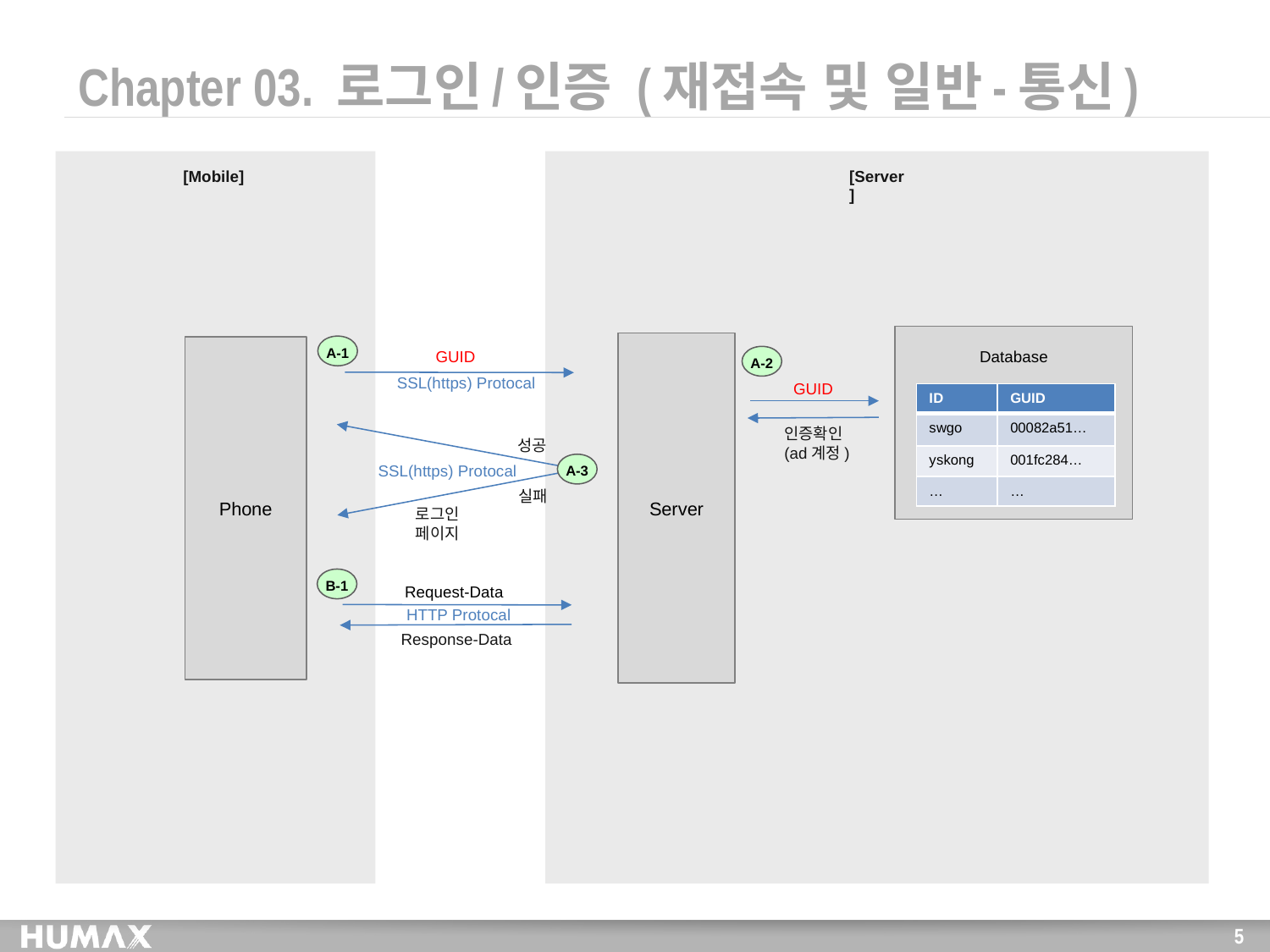

# Chapter 03. 로그인/인증 (재접속 및 일반-통신)

[Mobile]
[Server]
Database

Server
A-1
Phone
GUID
A-2
SSL(https) Protocal
GUID
| ID | GUID |
| --- | --- |
| swgo | 00082a51… |
| yskong | 001fc284… |
| … | … |
인증확인(ad계정)
성공
A-3
SSL(https) Protocal
실패
로그인 페이지
B-1
Request-Data
HTTP Protocal
Response-Data
5